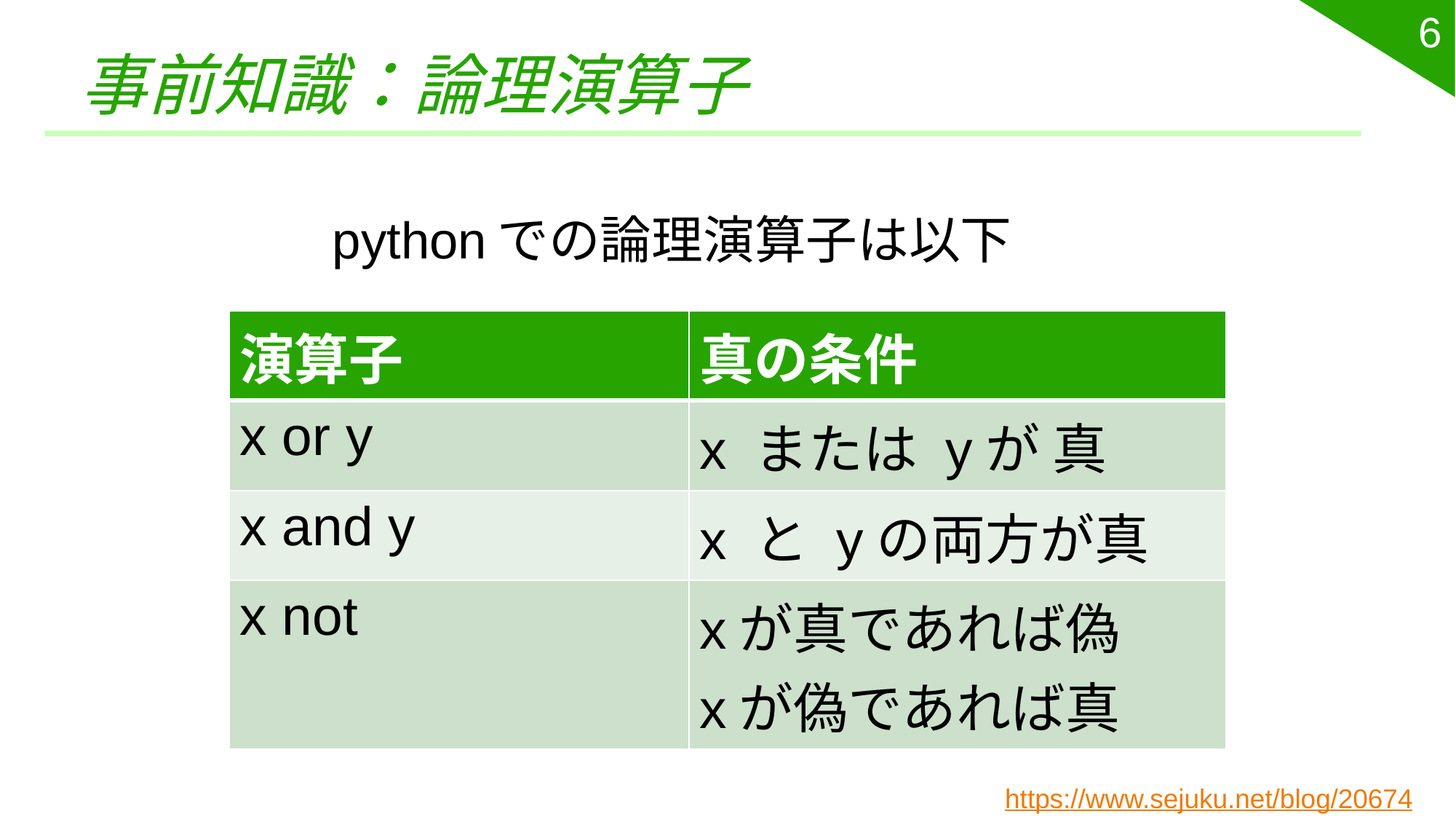

6
# 事前知識：論理演算子
pythonでの論理演算子は以下
| 演算子 | 真の条件 |
| --- | --- |
| x or y | x または yが 真 |
| x and y | x と yの両方が真 |
| x not | xが真であれば偽 xが偽であれば真 |
https://www.sejuku.net/blog/20674